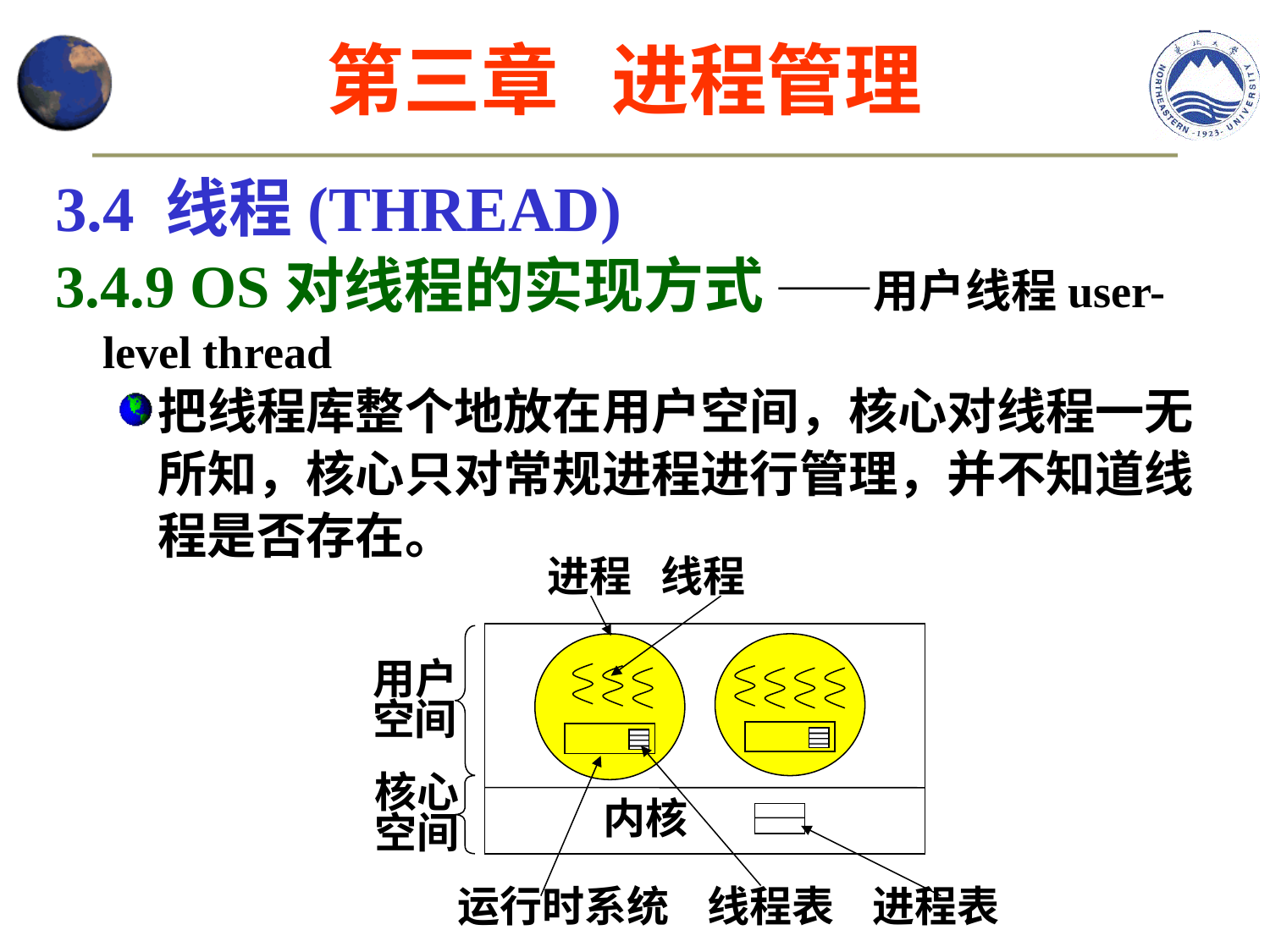

第三章   进程管理
3.4 线程(THREAD)
3.4.9 OS对线程的实现方式 ——用户线程user-level thread
把线程库整个地放在用户空间，核心对线程一无所知，核心只对常规进程进行管理，并不知道线程是否存在。
进程   线程

用户空间

核心空间

内核

运行时系统    线程表    进程表